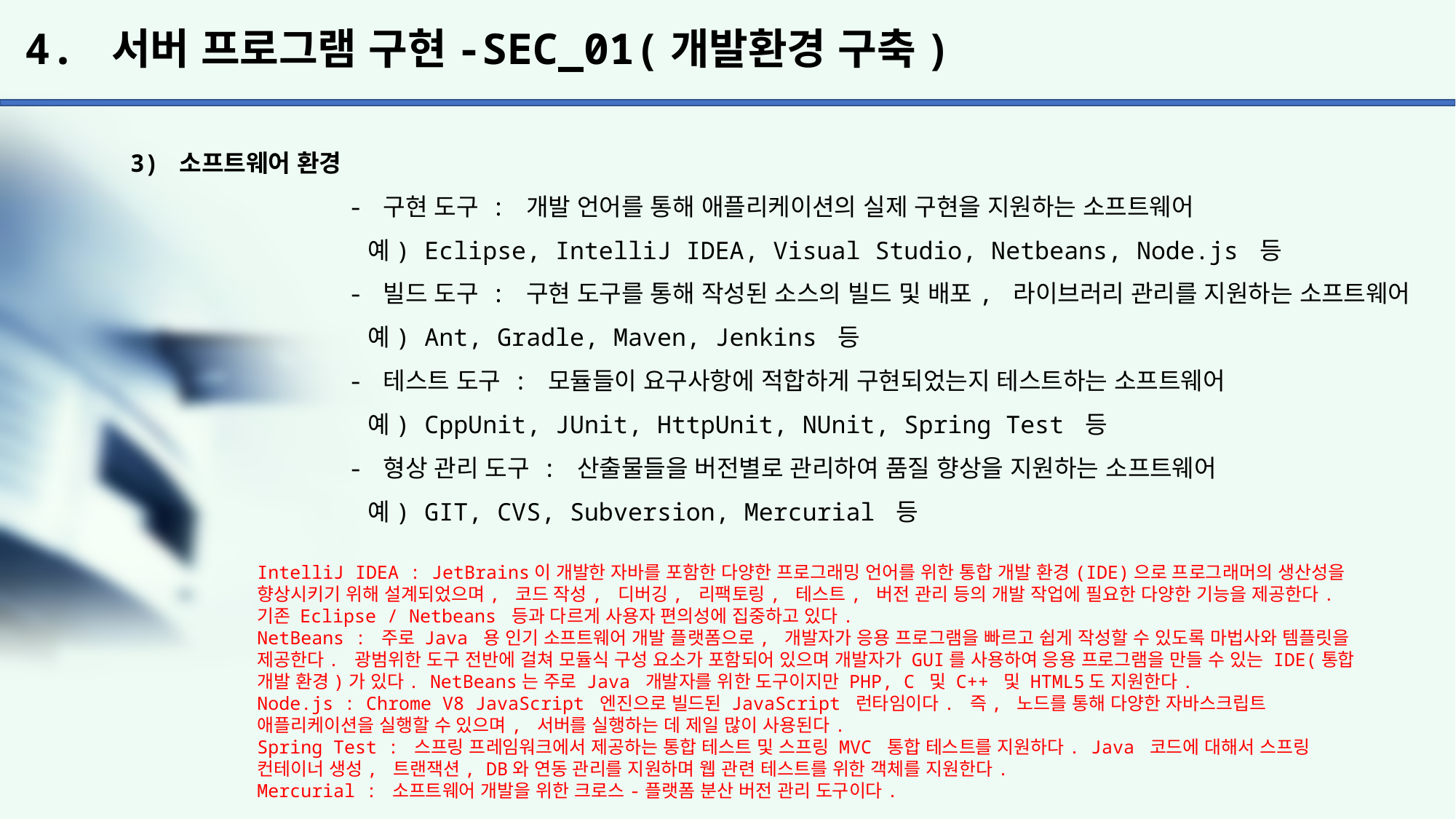

# 4. 서버 프로그램 구현-SEC_01(개발환경 구축)
3) 소프트웨어 환경
		- 구현 도구 : 개발 언어를 통해 애플리케이션의 실제 구현을 지원하는 소프트웨어
		  예) Eclipse, IntelliJ IDEA, Visual Studio, Netbeans, Node.js 등
		- 빌드 도구 : 구현 도구를 통해 작성된 소스의 빌드 및 배포, 라이브러리 관리를 지원하는 소프트웨어
		  예) Ant, Gradle, Maven, Jenkins 등
		- 테스트 도구 : 모듈들이 요구사항에 적합하게 구현되었는지 테스트하는 소프트웨어
		  예) CppUnit, JUnit, HttpUnit, NUnit, Spring Test 등
		- 형상 관리 도구 : 산출물들을 버전별로 관리하여 품질 향상을 지원하는 소프트웨어
		  예) GIT, CVS, Subversion, Mercurial 등
IntelliJ IDEA : JetBrains이 개발한 자바를 포함한 다양한 프로그래밍 언어를 위한 통합 개발 환경(IDE)으로 프로그래머의 생산성을 향상시키기 위해 설계되었으며, 코드 작성, 디버깅, 리팩토링, 테스트, 버전 관리 등의 개발 작업에 필요한 다양한 기능을 제공한다. 기존 Eclipse / Netbeans 등과 다르게 사용자 편의성에 집중하고 있다.
NetBeans : 주로 Java 용 인기 소프트웨어 개발 플랫폼으로, 개발자가 응용 프로그램을 빠르고 쉽게 작성할 수 있도록 마법사와 템플릿을 제공한다. 광범위한 도구 전반에 걸쳐 모듈식 구성 요소가 포함되어 있으며 개발자가 GUI를 사용하여 응용 프로그램을 만들 수 있는 IDE(통합 개발 환경)가 있다. NetBeans는 주로 Java 개발자를 위한 도구이지만 PHP, C 및 C++ 및 HTML5도 지원한다.
Node.js : Chrome V8 JavaScript 엔진으로 빌드된 JavaScript 런타임이다. 즉, 노드를 통해 다양한 자바스크립트 애플리케이션을 실행할 수 있으며, 서버를 실행하는 데 제일 많이 사용된다.
Spring Test : 스프링 프레임워크에서 제공하는 통합 테스트 및 스프링 MVC 통합 테스트를 지원하다. Java 코드에 대해서 스프링 컨테이너 생성, 트랜잭션, DB와 연동 관리를 지원하며 웹 관련 테스트를 위한 객체를 지원한다.
Mercurial : 소프트웨어 개발을 위한 크로스-플랫폼 분산 버전 관리 도구이다.